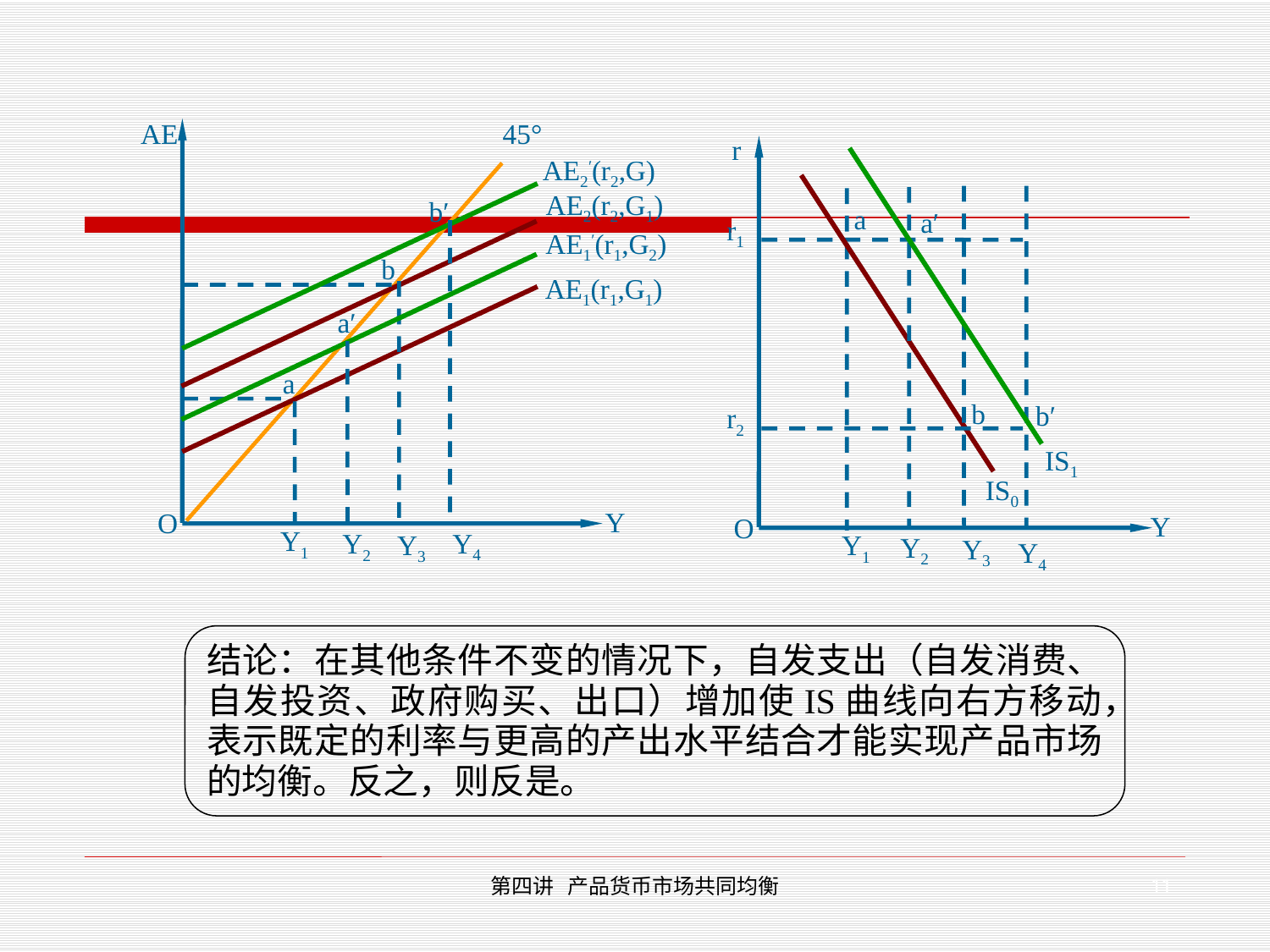

45°
AE

AE1(r1,G1)
O
Y

r

O
Y

AE2′(r2,G)

IS1

AE2(r2,G1)

b
r2

Y3

b′
Y4

a′
Y2

a
r1

Y1

IS0
b′

Y4

AE1′(r1,G2)
b

Y3
a′

Y2
a

Y1
结论：在其他条件不变的情况下，自发支出（自发消费、自发投资、政府购买、出口）增加使IS曲线向右方移动，表示既定的利率与更高的产出水平结合才能实现产品市场的均衡。反之，则反是。
11
第四讲   产品货币市场共同均衡